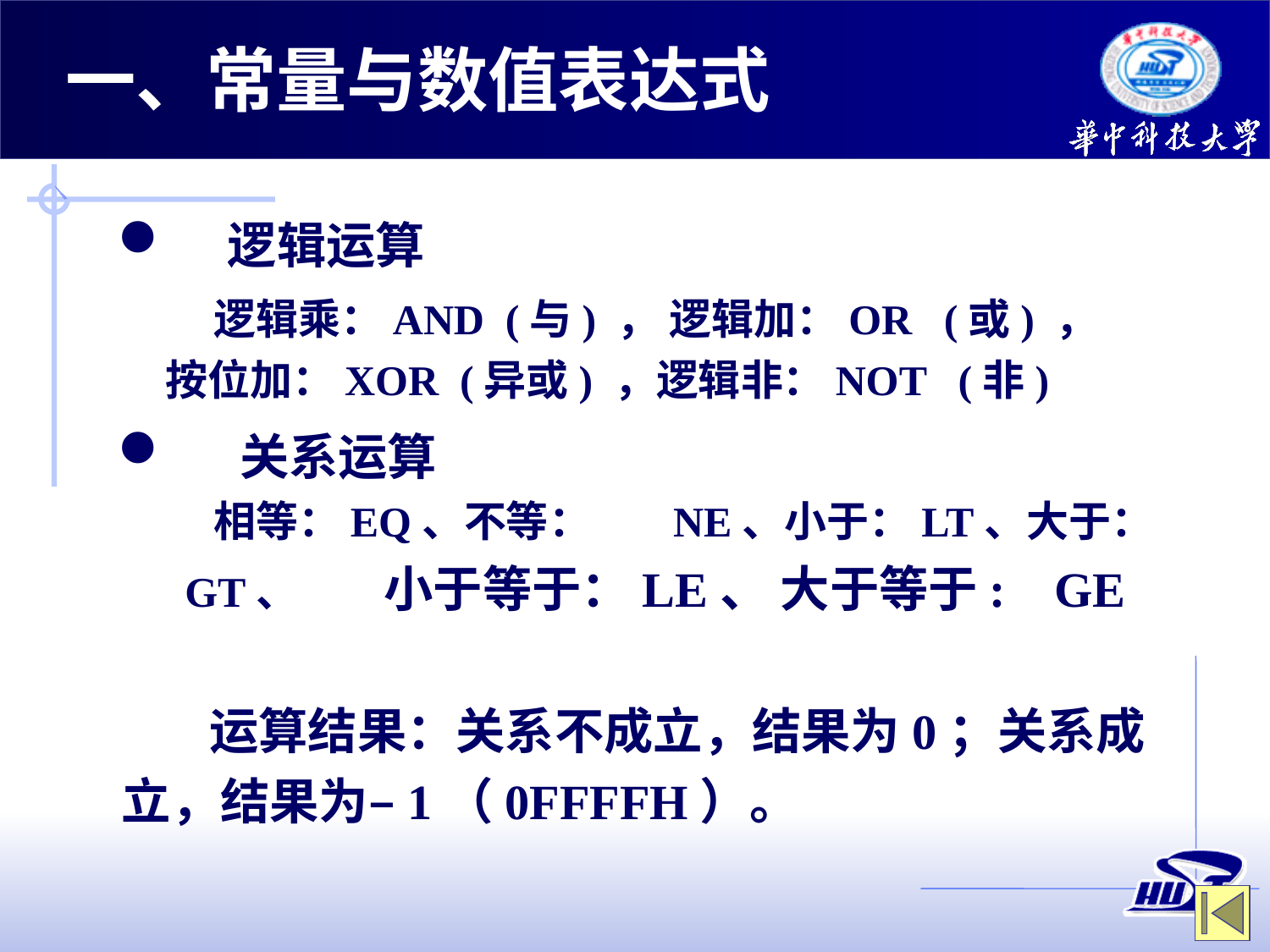

一、常量与数值表达式
    逻辑运算
         逻辑乘：AND  (与) ， 逻辑加：OR   (或) ，      按位加：XOR  (异或) ，逻辑非：NOT   (非)
     关系运算
         相等：EQ、不等：	NE、小于：LT、大于： GT、         小于等于：LE、 大于等于:	GE

运算结果：关系不成立，结果为0；关系成立，结果为–1（0FFFFH）。